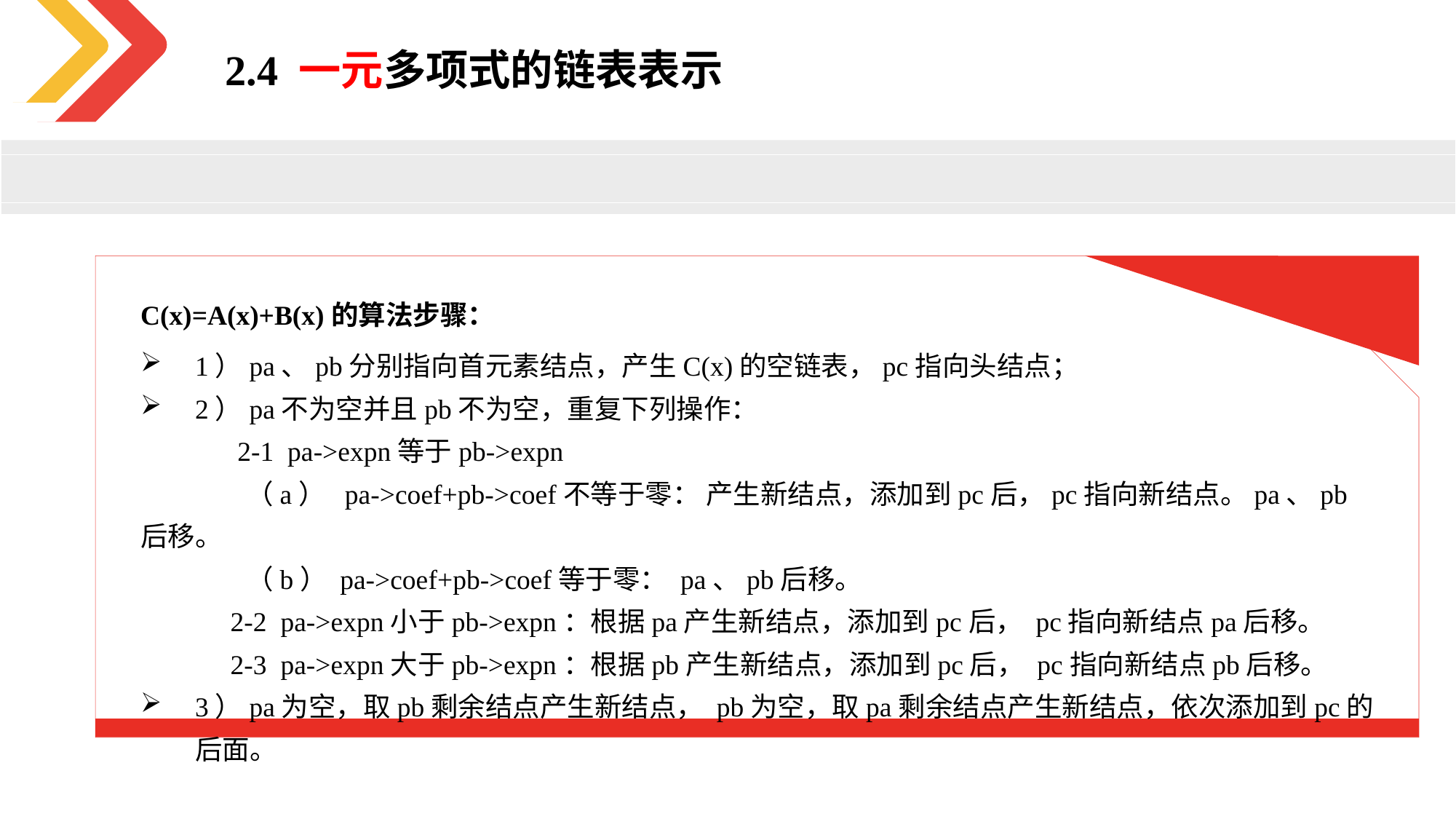

2.4 一元多项式的链表表示

C(x)=A(x)+B(x)的算法步骤：
1）pa、pb分别指向首元素结点，产生C(x)的空链表，pc指向头结点；
2）pa不为空并且pb不为空，重复下列操作：
              2-1  pa->expn等于pb->expn
                （a）  pa->coef+pb->coef不等于零： 产生新结点，添加到pc后，pc指向新结点。pa、pb后移。
                （b） pa->coef+pb->coef等于零： pa、pb后移。
             2-2  pa->expn小于pb->expn：根据pa产生新结点，添加到pc后， pc指向新结点pa后移。
             2-3  pa->expn大于pb->expn：根据pb产生新结点，添加到pc后， pc指向新结点pb后移。
3）pa为空，取pb剩余结点产生新结点， pb为空，取pa剩余结点产生新结点，依次添加到pc的后面。